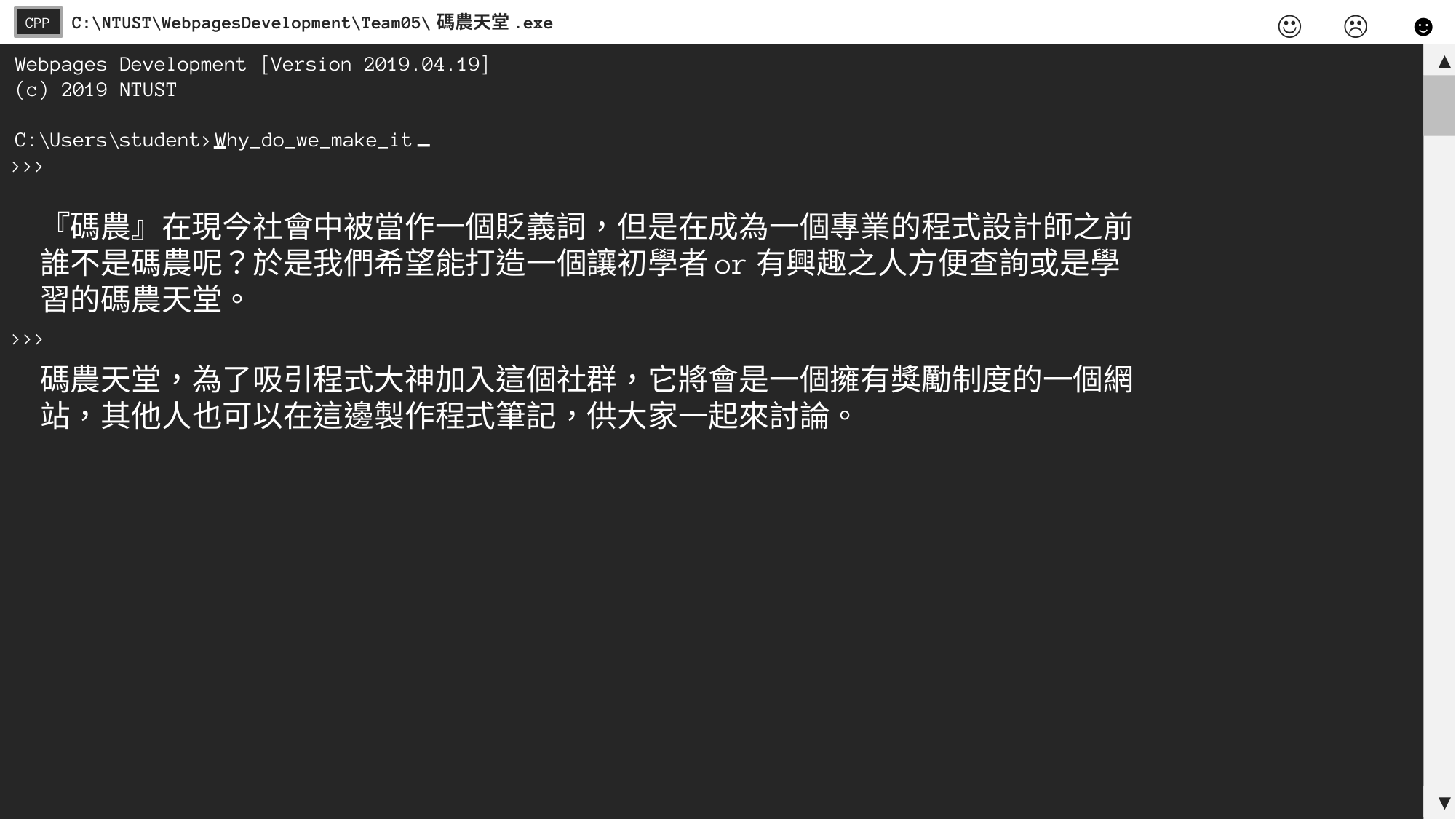

☻

☺
☹
C:\NTUST\WebpagesDevelopment\Team05\碼農天堂.exe
CPP
Webpages Development [Version 2019.04.19]
(c) 2019 NTUST

C:\Users\student>

▲

_
_
Why_do_we_make_it
>>>
『碼農』在現今社會中被當作一個貶義詞，但是在成為一個專業的程式設計師之前誰不是碼農呢？於是我們希望能打造一個讓初學者or有興趣之人方便查詢或是學習的碼農天堂。

>>>
碼農天堂，為了吸引程式大神加入這個社群，它將會是一個擁有獎勵制度的一個網站，其他人也可以在這邊製作程式筆記，供大家一起來討論。
▼